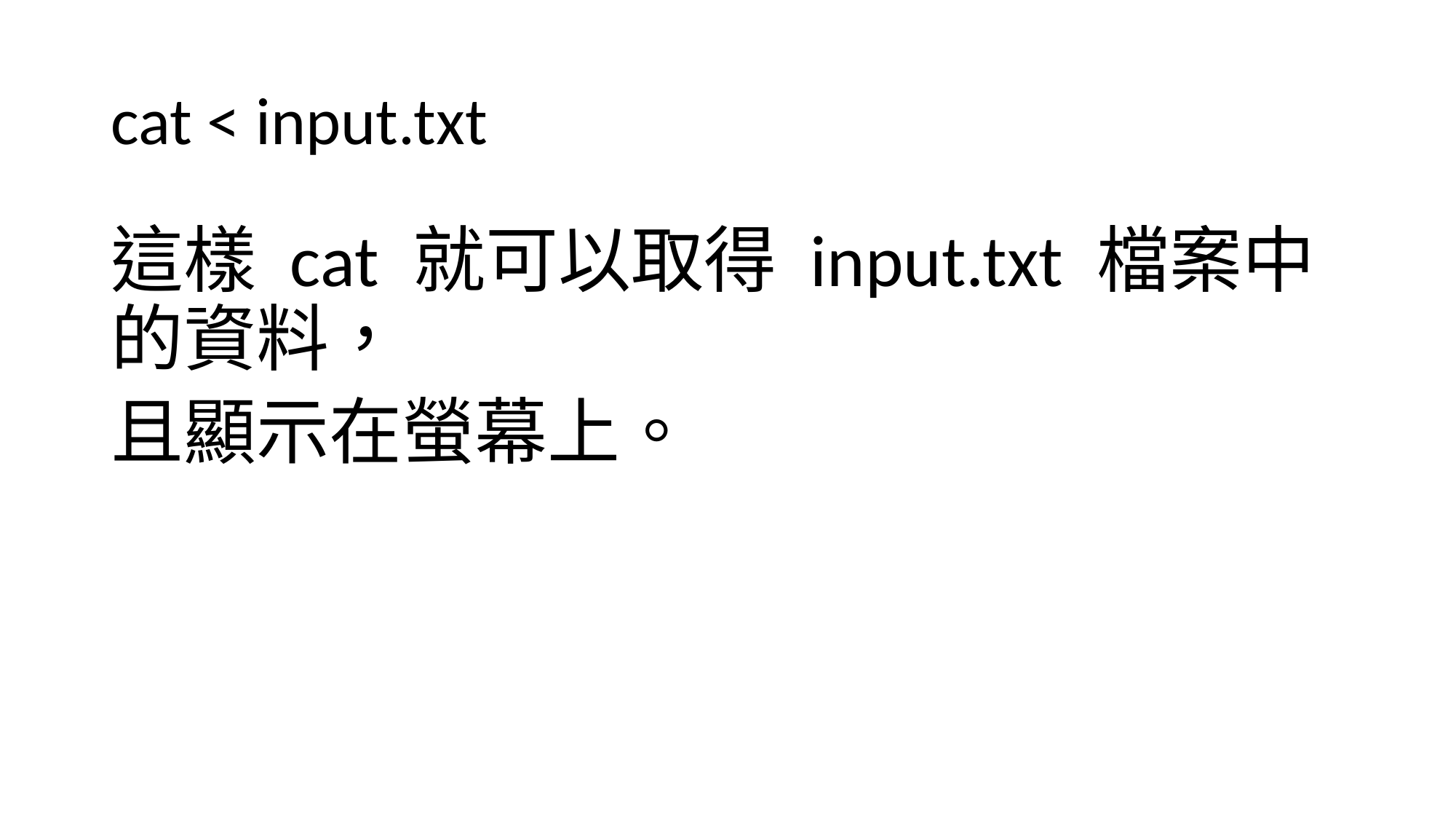

# cat < input.txt
這樣 cat 就可以取得 input.txt 檔案中的資料，
且顯示在螢幕上。